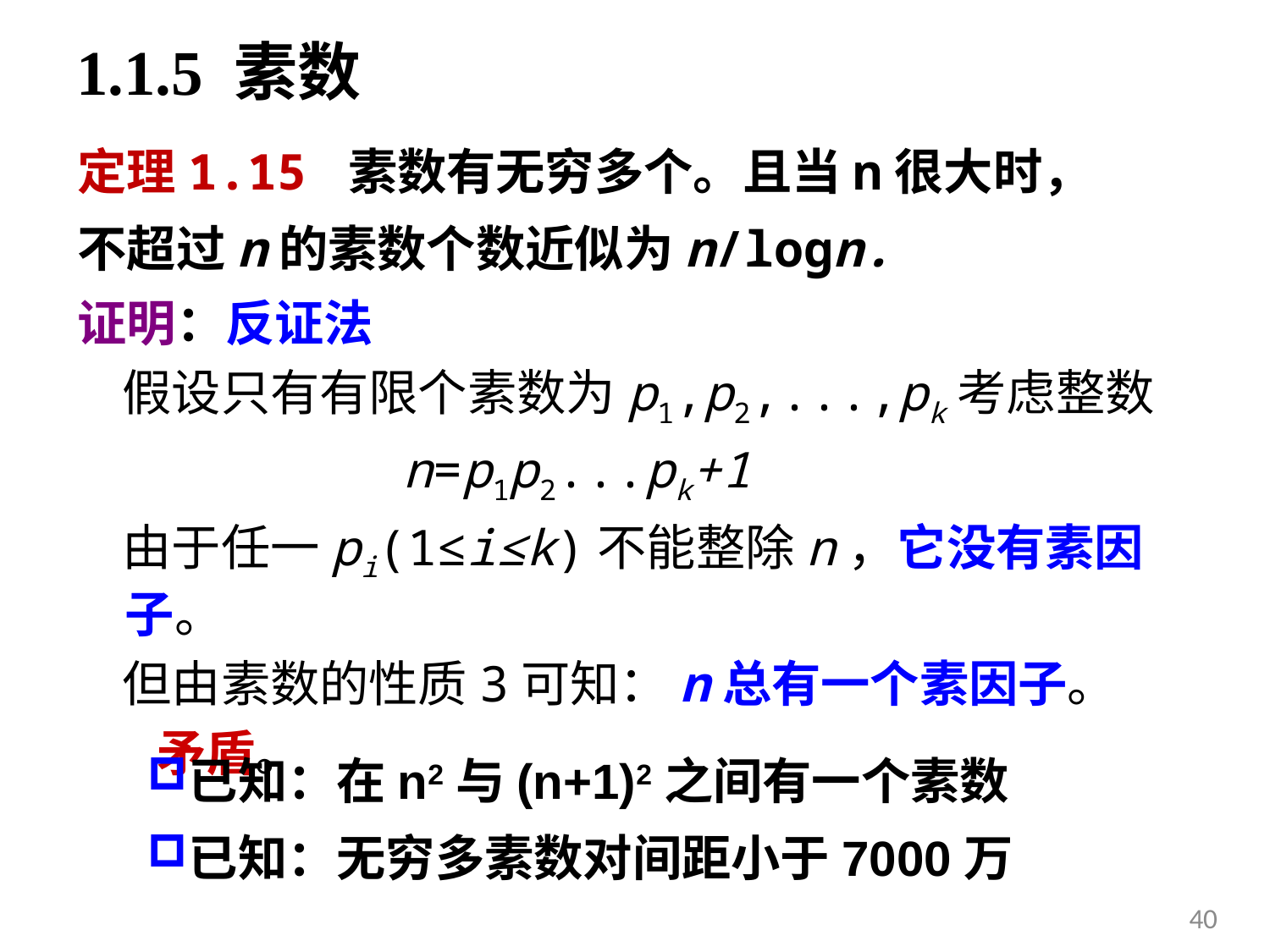

# 1.1.5 素数
定理1.15 素数有无穷多个。且当n很大时，不超过n的素数个数近似为n/logn.
证明：反证法
   假设只有有限个素数为p1,p2,...,pk考虑整数
           n=p1p2...pk+1
   由于任一pi(1≤i≤k)不能整除n，它没有素因子。
   但由素数的性质3可知：n总有一个素因子。
      矛盾。
已知：在n2与(n+1)2之间有一个素数
已知：无穷多素数对间距小于7000万
40